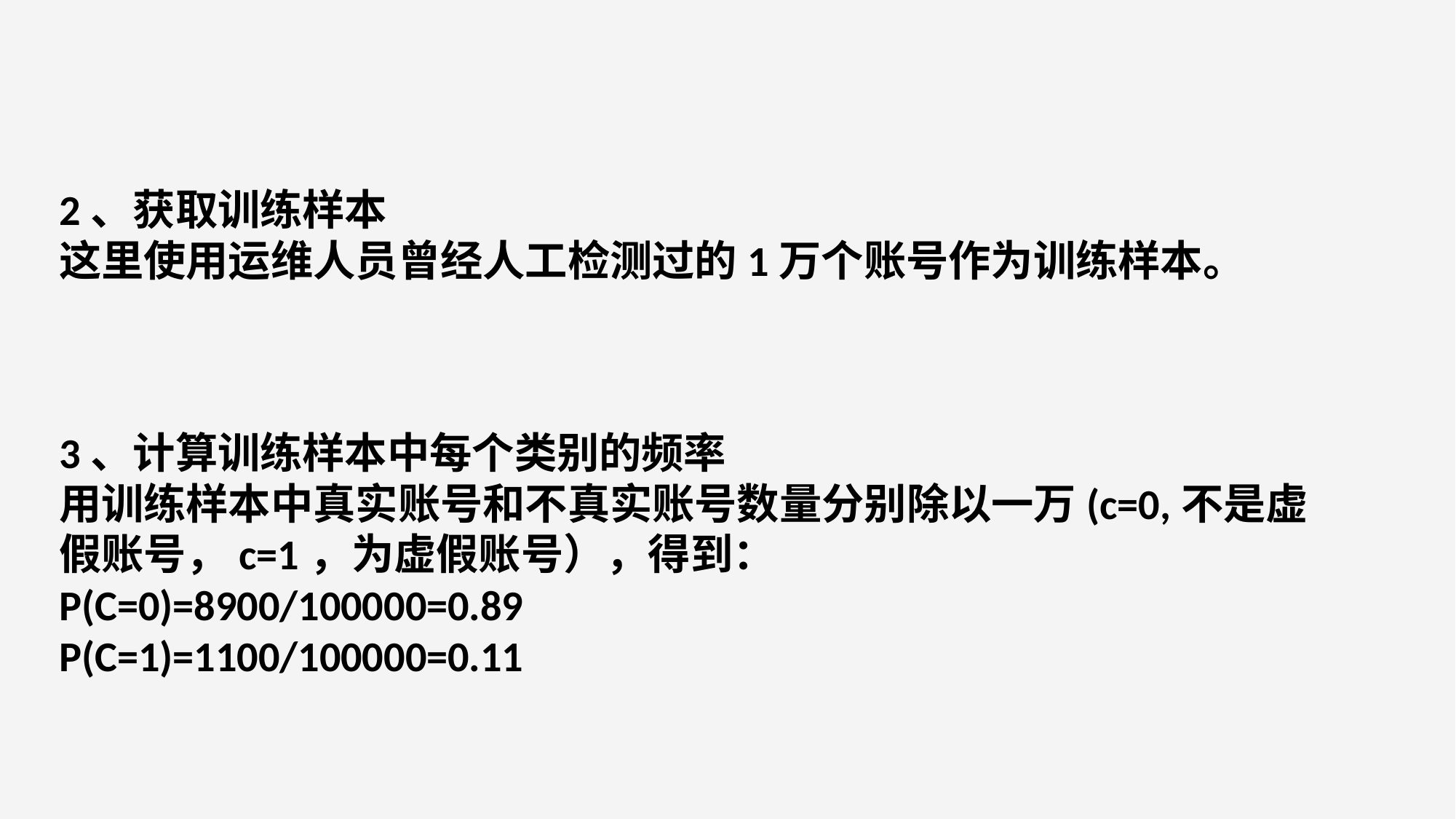

2、获取训练样本
这里使用运维人员曾经人工检测过的1万个账号作为训练样本。
3、计算训练样本中每个类别的频率
用训练样本中真实账号和不真实账号数量分别除以一万(c=0,不是虚假账号，c=1，为虚假账号），得到：
P(C=0)=8900/100000=0.89
P(C=1)=1100/100000=0.11